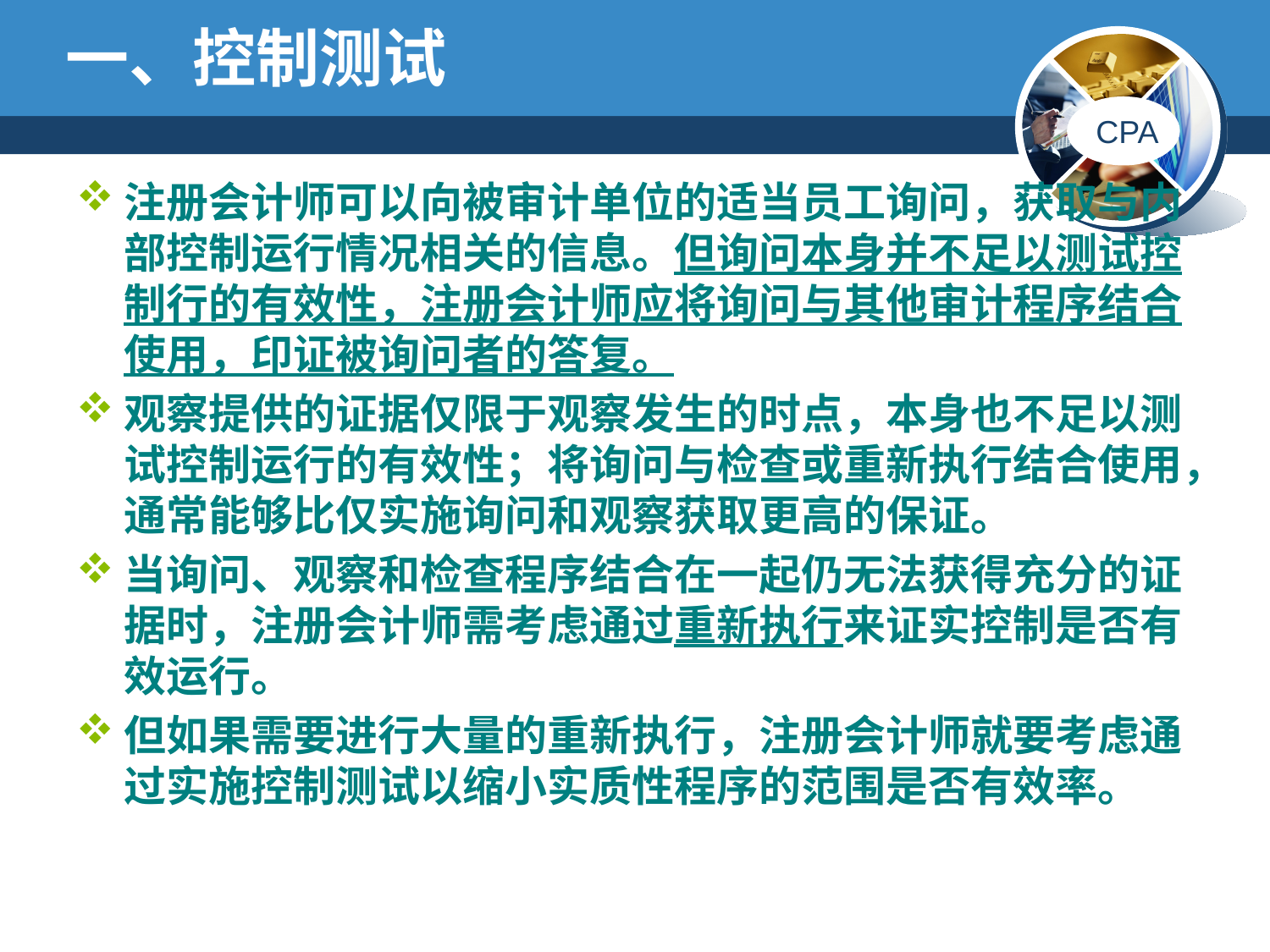

# 一、控制测试
注册会计师可以向被审计单位的适当员工询问，获取与内部控制运行情况相关的信息。但询问本身并不足以测试控制行的有效性，注册会计师应将询问与其他审计程序结合使用，印证被询问者的答复。
观察提供的证据仅限于观察发生的时点，本身也不足以测试控制运行的有效性；将询问与检查或重新执行结合使用，通常能够比仅实施询问和观察获取更高的保证。
当询问、观察和检查程序结合在一起仍无法获得充分的证据时，注册会计师需考虑通过重新执行来证实控制是否有效运行。
但如果需要进行大量的重新执行，注册会计师就要考虑通过实施控制测试以缩小实质性程序的范围是否有效率。